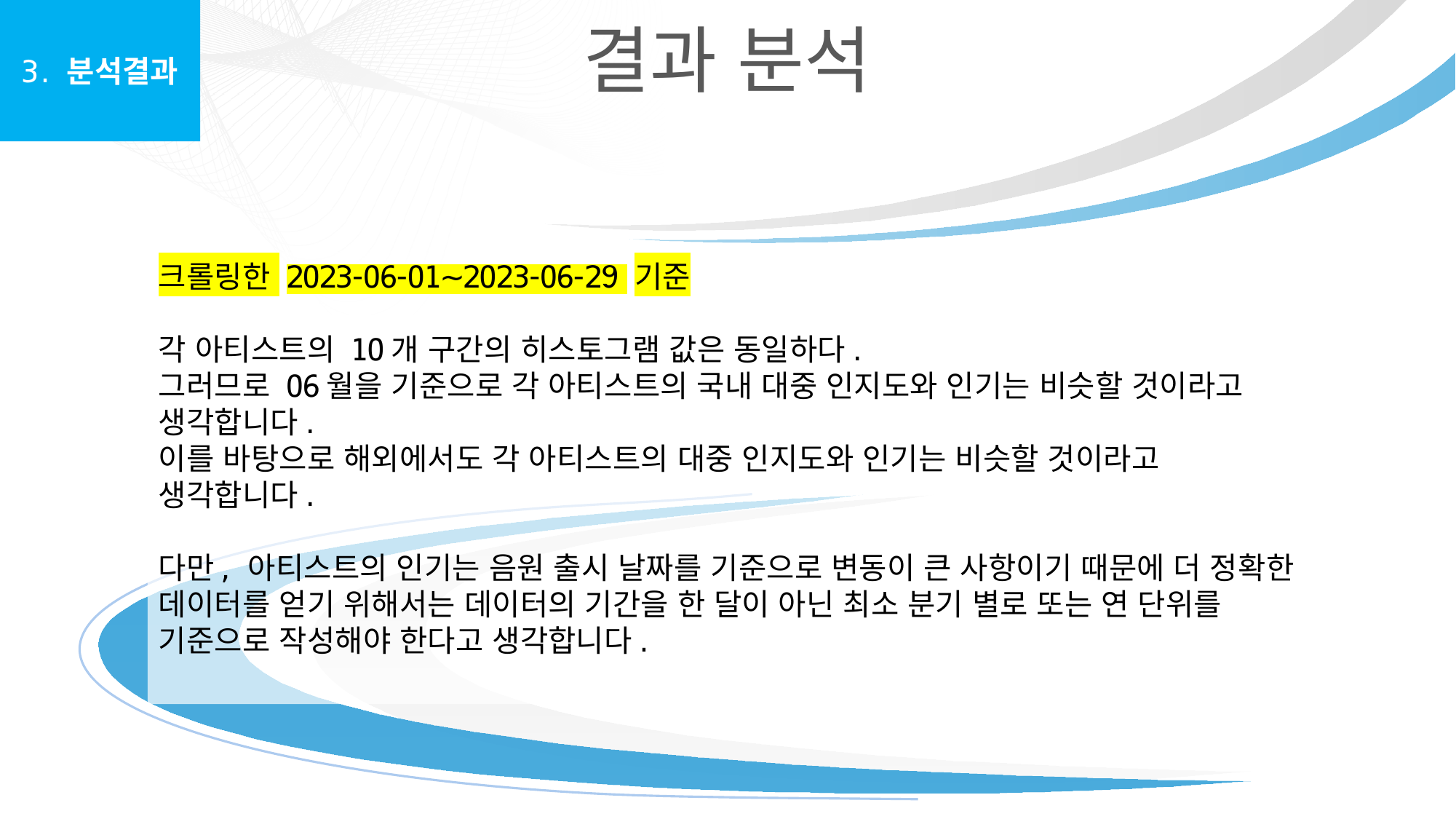

3. 분석결과
결과 분석
크롤링한 2023-06-01~2023-06-29 기준

각 아티스트의 10개 구간의 히스토그램 값은 동일하다.
그러므로 06월을 기준으로 각 아티스트의 국내 대중 인지도와 인기는 비슷할 것이라고 생각합니다.
이를 바탕으로 해외에서도 각 아티스트의 대중 인지도와 인기는 비슷할 것이라고 생각합니다.

다만, 아티스트의 인기는 음원 출시 날짜를 기준으로 변동이 큰 사항이기 때문에 더 정확한 데이터를 얻기 위해서는 데이터의 기간을 한 달이 아닌 최소 분기 별로 또는 연 단위를 기준으로 작성해야 한다고 생각합니다.